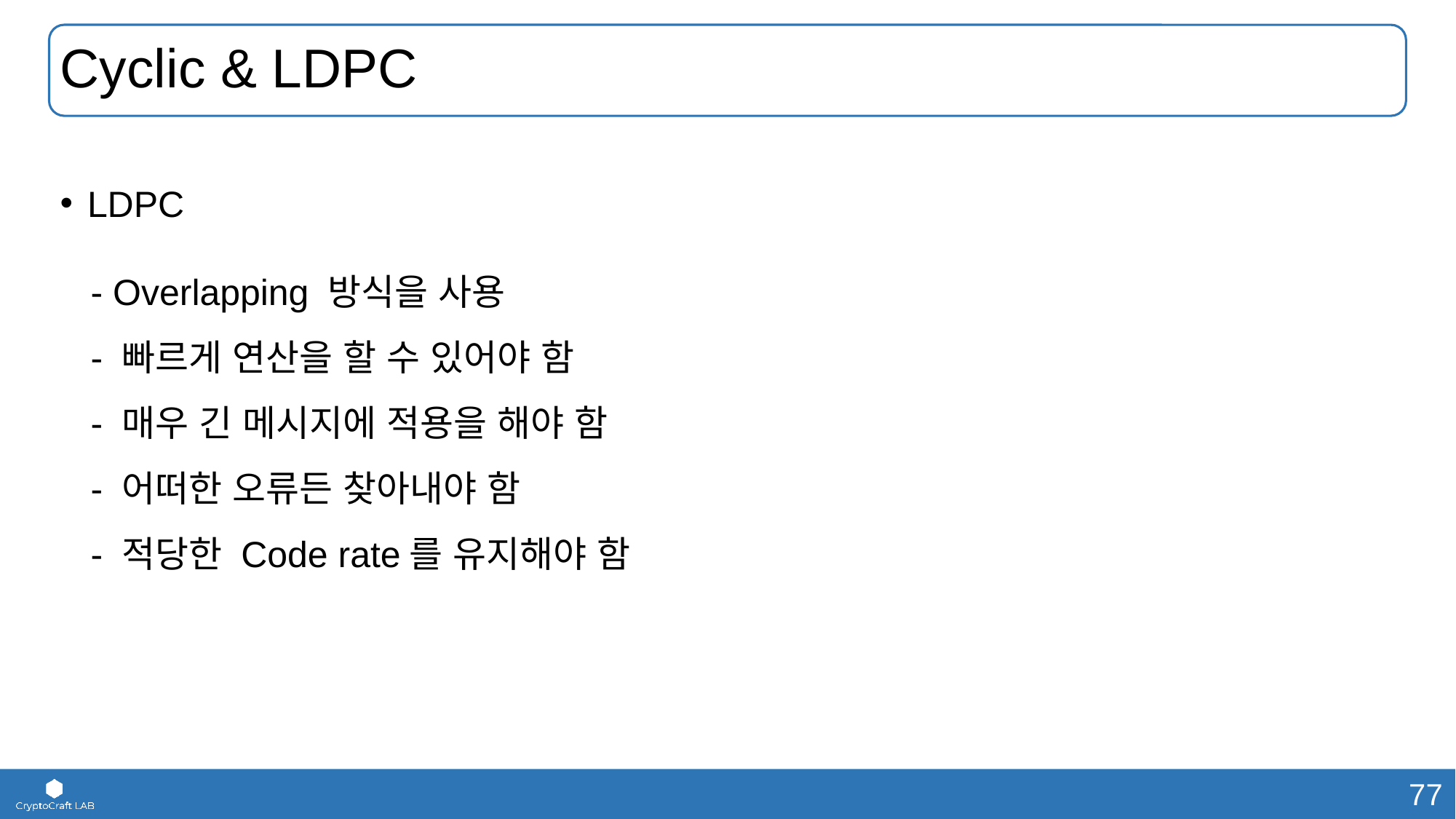

# Cyclic & LDPC
LDPC
- Overlapping 방식을 사용
- 빠르게 연산을 할 수 있어야 함
- 매우 긴 메시지에 적용을 해야 함
- 어떠한 오류든 찾아내야 함
- 적당한 Code rate를 유지해야 함